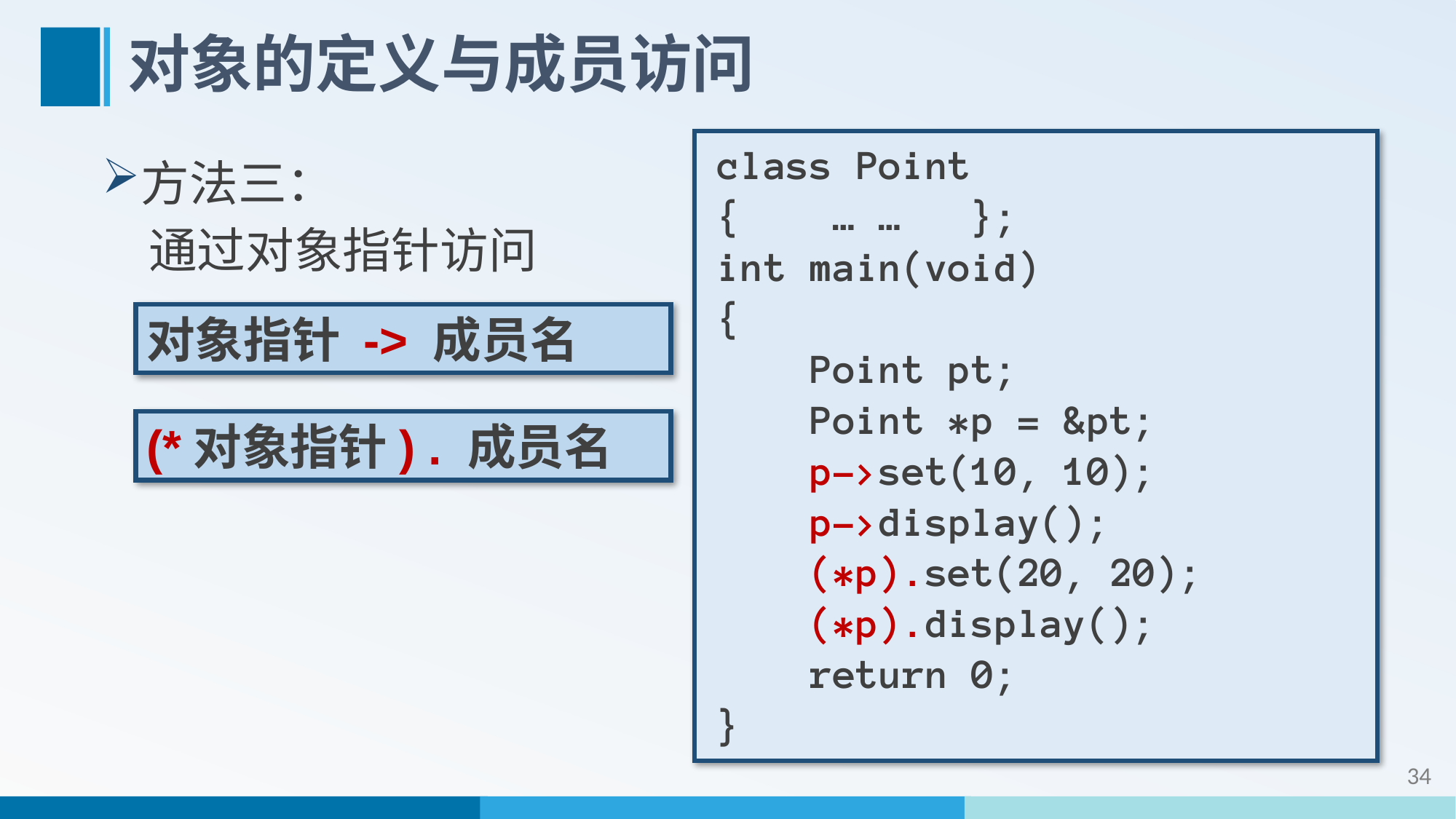

# 对象的定义与成员访问
方法三：
通过对象指针访问
class Point
{    … …   };
int main(void)
{
    Point pt;
    Point *p = &pt;
    p->set(10, 10);
    p->display();
    (*p).set(20, 20);
    (*p).display();
    return 0;
}
对象指针 -> 成员名
(*对象指针) . 成员名